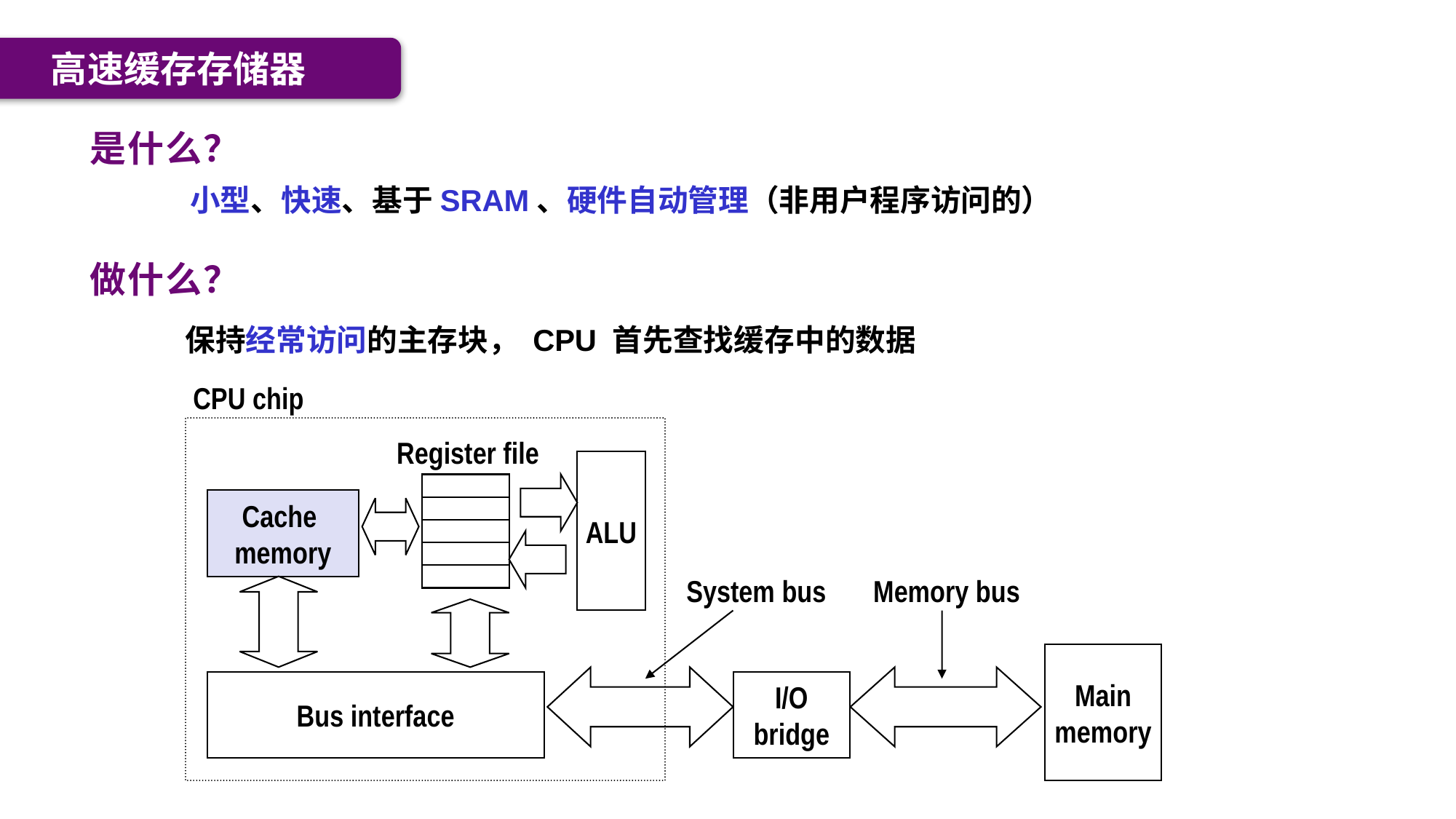

Carnegie Mellon

高速缓存存储器
是什么？
小型、快速、基于SRAM、硬件自动管理（非用户程序访问的）
做什么？
保持经常访问的主存块， CPU 首先查找缓存中的数据
CPU chip

Register file
ALU

Cache
memory

System bus
Memory bus

Main
memory

Bus interface
I/O
bridge